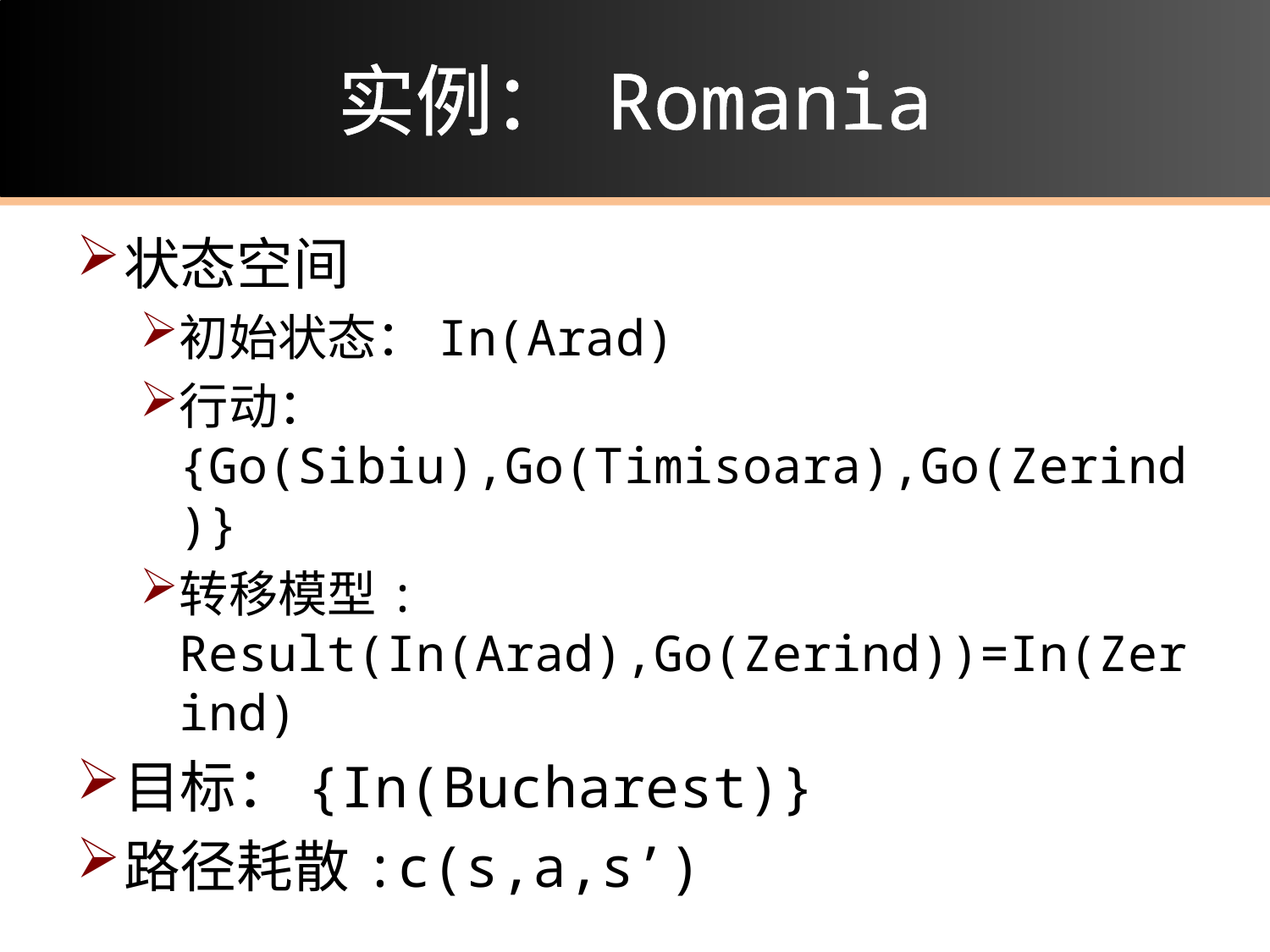

# 实例： Romania
状态空间
初始状态：In(Arad)
行动：{Go(Sibiu),Go(Timisoara),Go(Zerind)}
转移模型: Result(In(Arad),Go(Zerind))=In(Zerind)
目标：{In(Bucharest)}
路径耗散:c(s,a,s’)